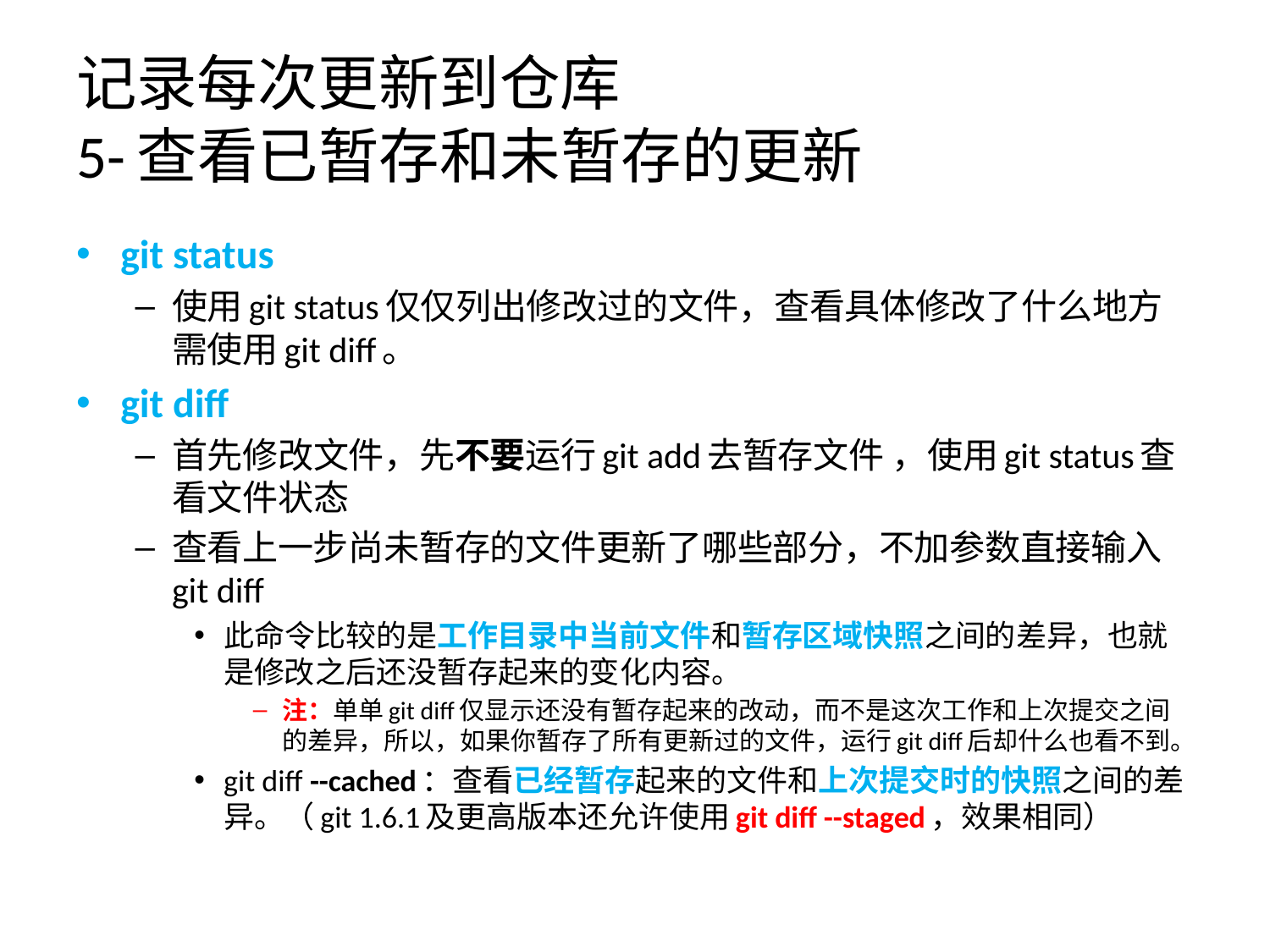

# 记录每次更新到仓库 5-查看已暂存和未暂存的更新
git status
使用git status仅仅列出修改过的文件，查看具体修改了什么地方需使用git diff。
git diff
首先修改文件，先不要运行git add去暂存文件 ，使用git status查看文件状态
查看上一步尚未暂存的文件更新了哪些部分，不加参数直接输入git diff
此命令比较的是工作目录中当前文件和暂存区域快照之间的差异，也就是修改之后还没暂存起来的变化内容。
注：单单git diff仅显示还没有暂存起来的改动，而不是这次工作和上次提交之间的差异，所以，如果你暂存了所有更新过的文件，运行git diff后却什么也看不到。
git diff --cached：查看已经暂存起来的文件和上次提交时的快照之间的差异。（git 1.6.1及更高版本还允许使用git diff --staged，效果相同）